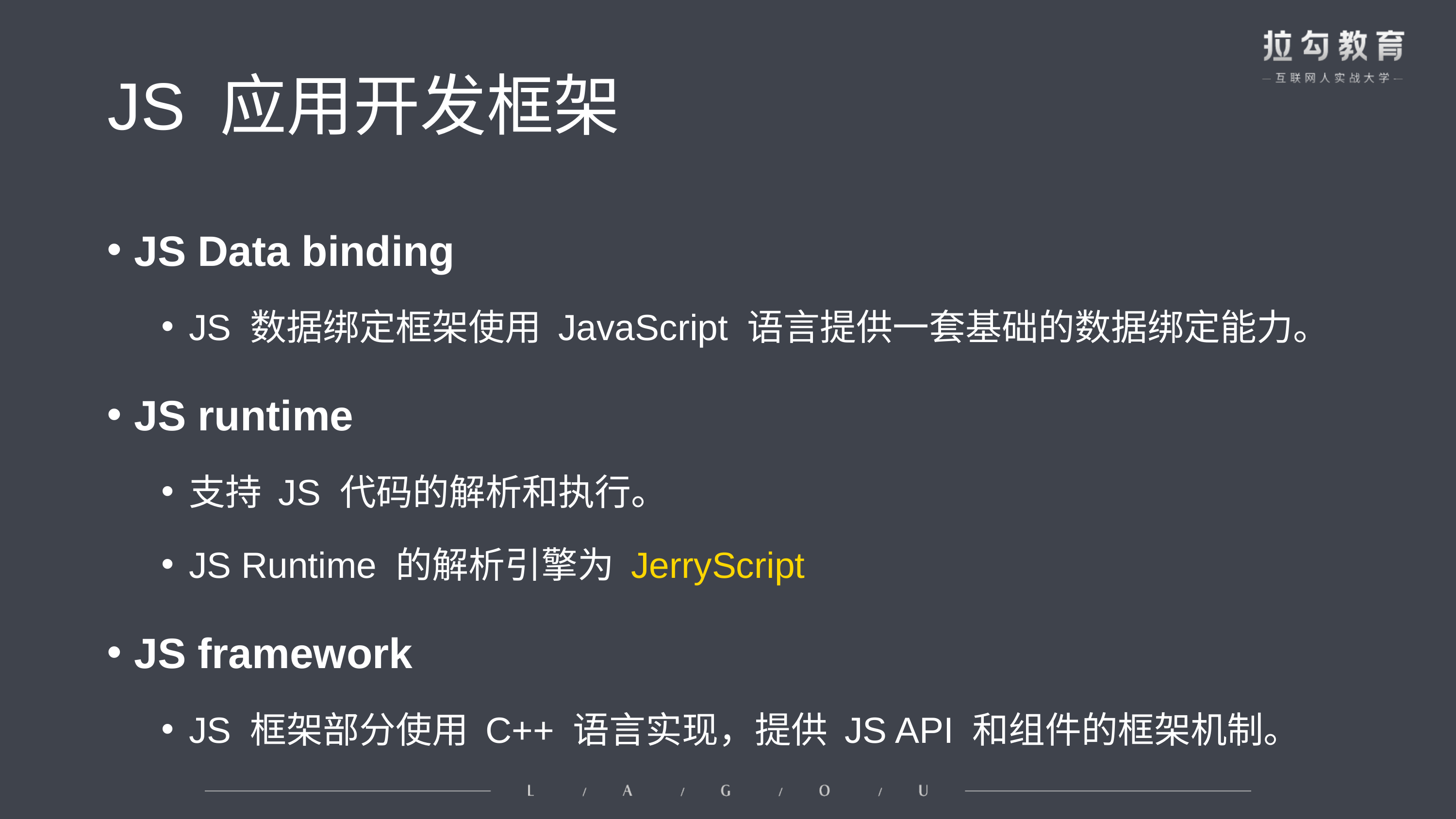

# JS 应用开发框架
JS Data binding
JS 数据绑定框架使用 JavaScript 语言提供一套基础的数据绑定能力。
JS runtime
支持 JS 代码的解析和执行。
JS Runtime 的解析引擎为 JerryScript
JS framework
JS 框架部分使用 C++ 语言实现，提供 JS API 和组件的框架机制。